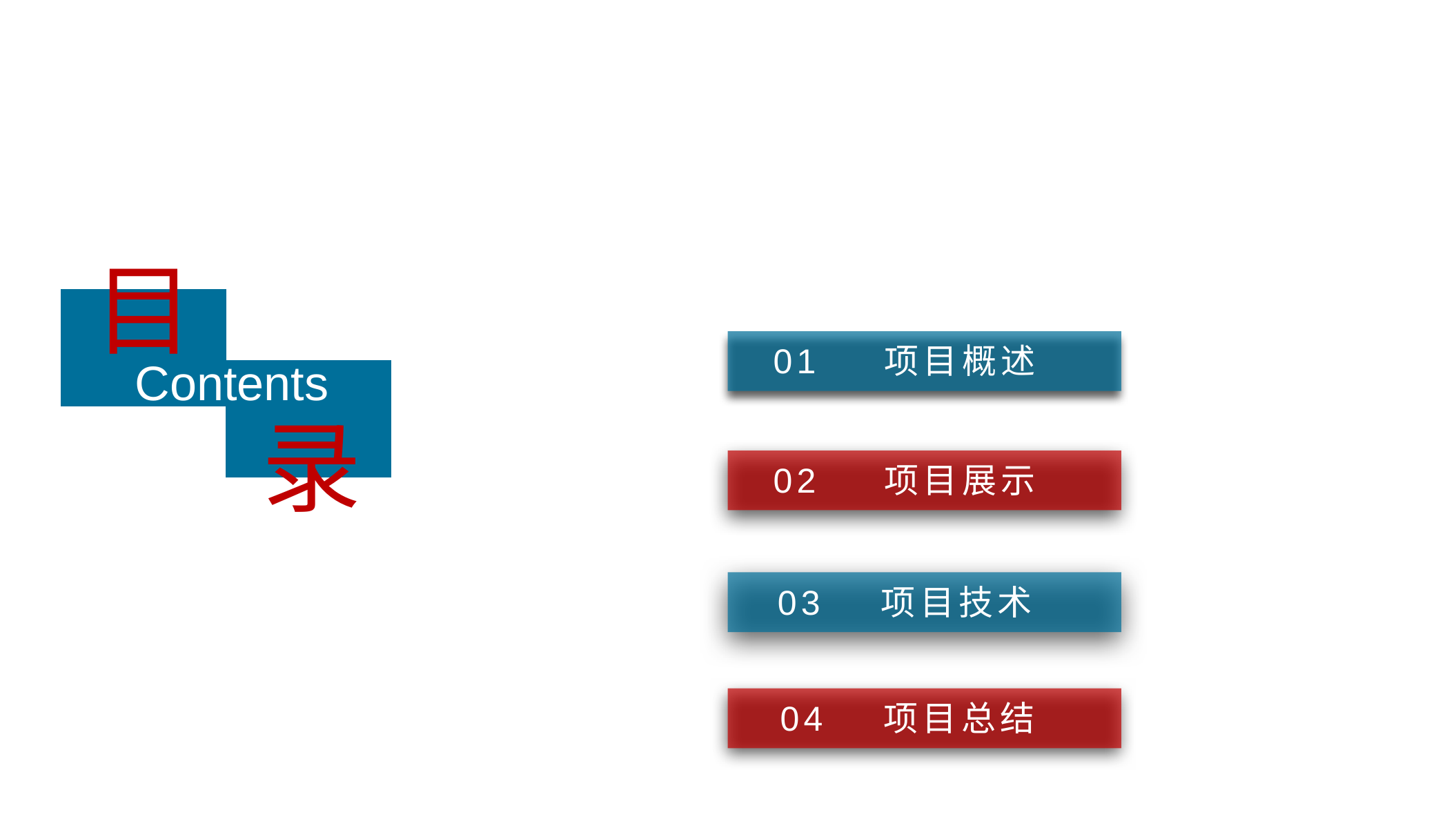

目

01    项目概述
Contents

录

02    项目展示

03    	项目技术

04 	项目总结